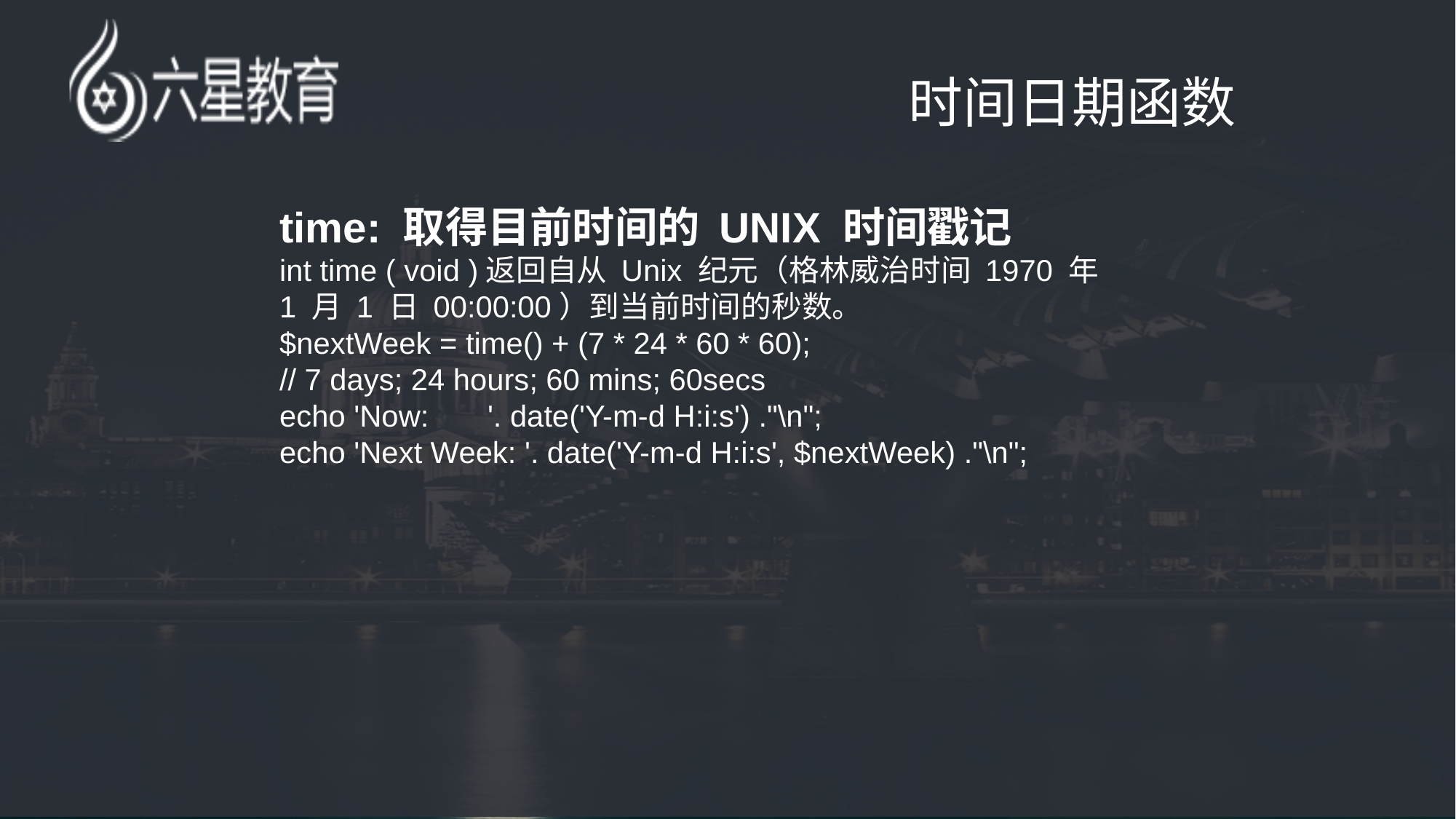

# 时间日期函数
time: 取得目前时间的 UNIX 时间戳记
int time ( void )返回自从 Unix 纪元（格林威治时间 1970 年 1 月 1 日 00:00:00）到当前时间的秒数。
$nextWeek = time() + (7 * 24 * 60 * 60);
// 7 days; 24 hours; 60 mins; 60secs
echo 'Now:       '. date('Y-m-d H:i:s') ."\n";
echo 'Next Week: '. date('Y-m-d H:i:s', $nextWeek) ."\n";